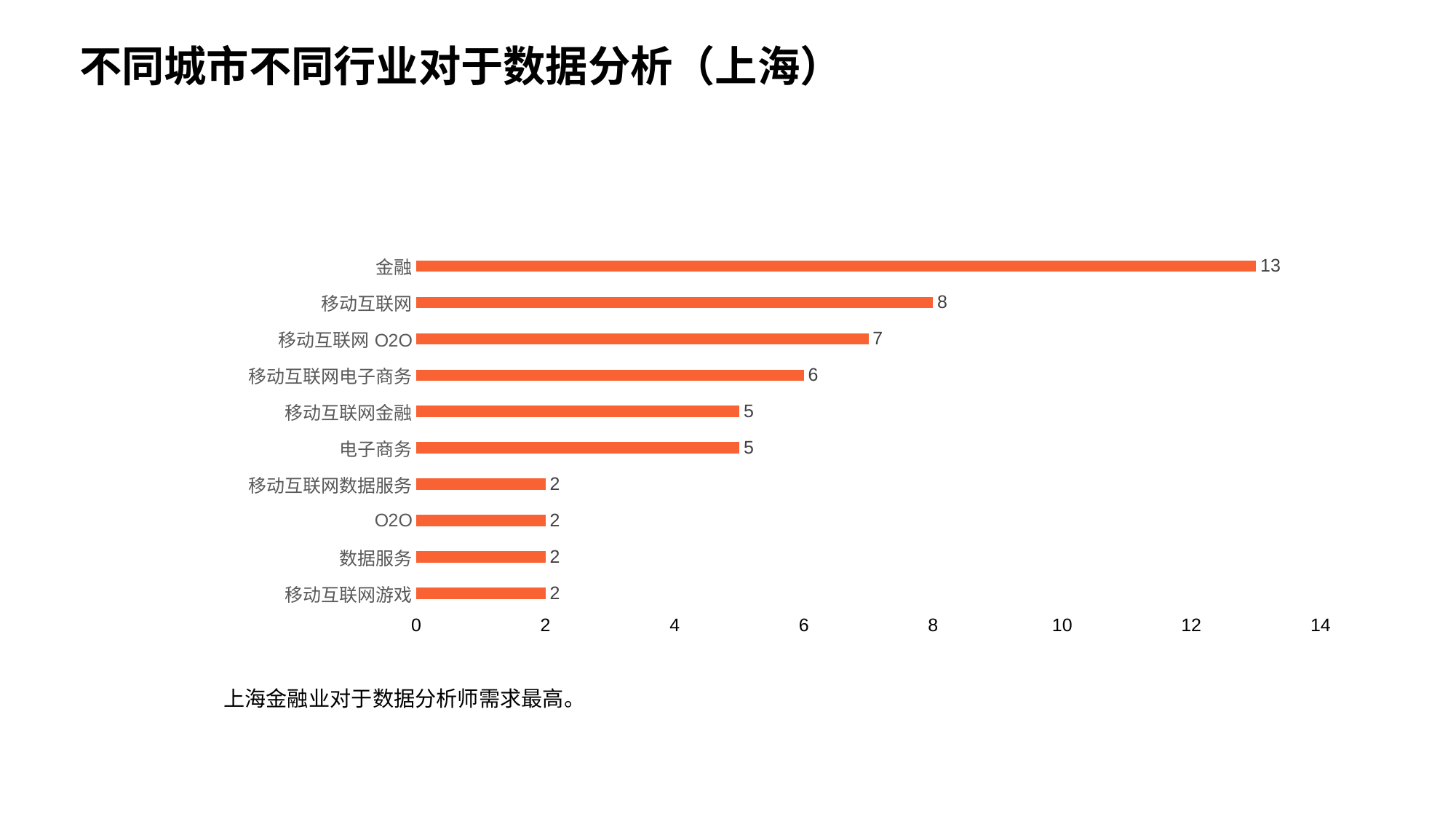

不同城市不同行业对于数据分析（上海）

### Chart

| Category | 列1 |
|---|---|
| 移动互联网游戏 | 2.0 |
| 数据服务 | 2.0 |
| O2O | 2.0 |
| 移动互联网数据服务 | 2.0 |
| 电子商务 | 5.0 |
| 移动互联网金融 | 5.0 |
| 移动互联网电子商务 | 6.0 |
| 移动互联网O2O | 7.0 |
| 移动互联网 | 8.0 |
| 金融 | 13.0 |
上海金融业对于数据分析师需求最高。